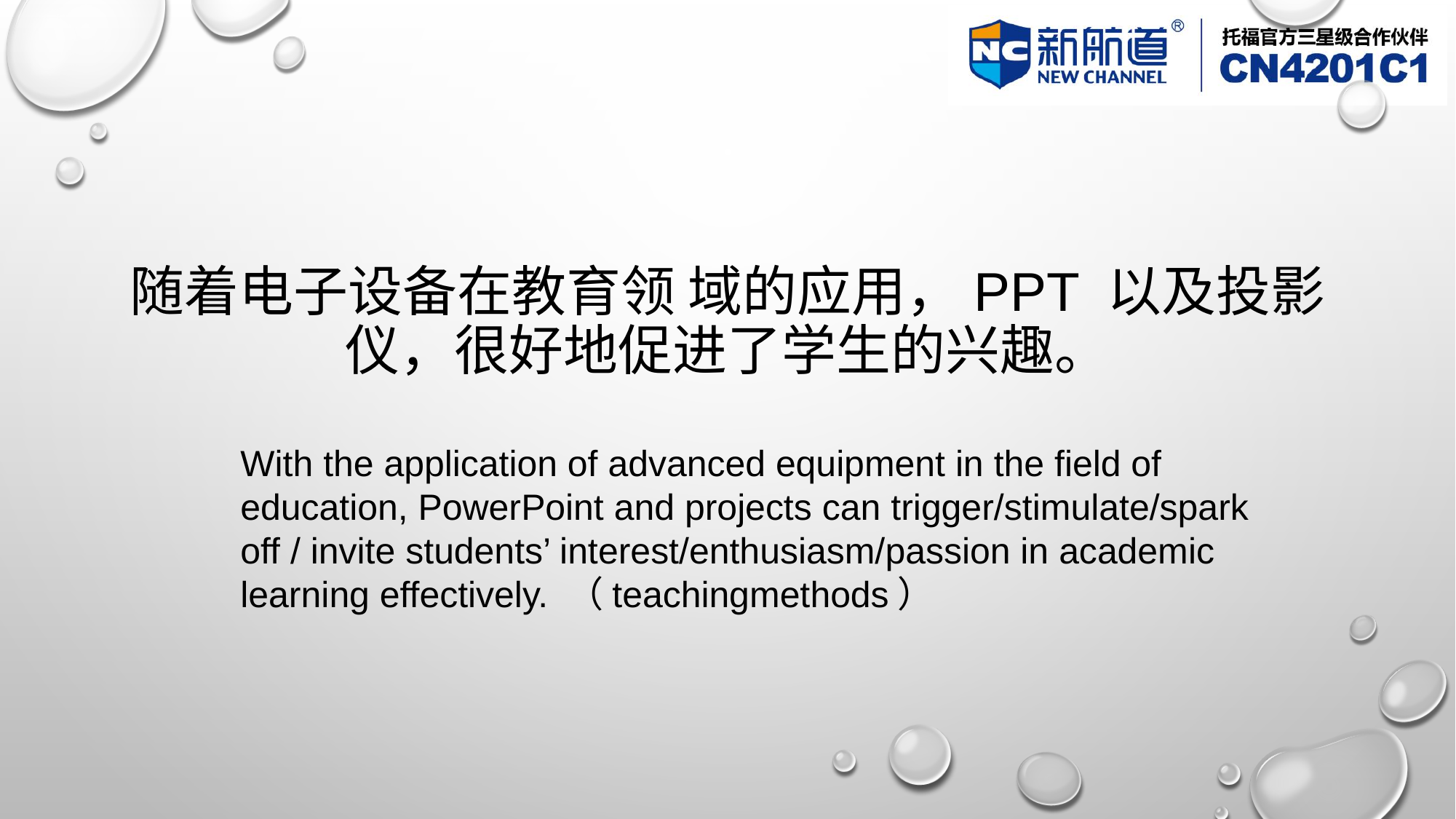

# 随着电子设备在教育领 域的应用，ppt 以及投影仪，很好地促进了学生的兴趣。

With the application of advanced equipment in the field of education, PowerPoint and projects can trigger/stimulate/spark off / invite students’ interest/enthusiasm/passion in academic learning effectively. （teachingmethods）